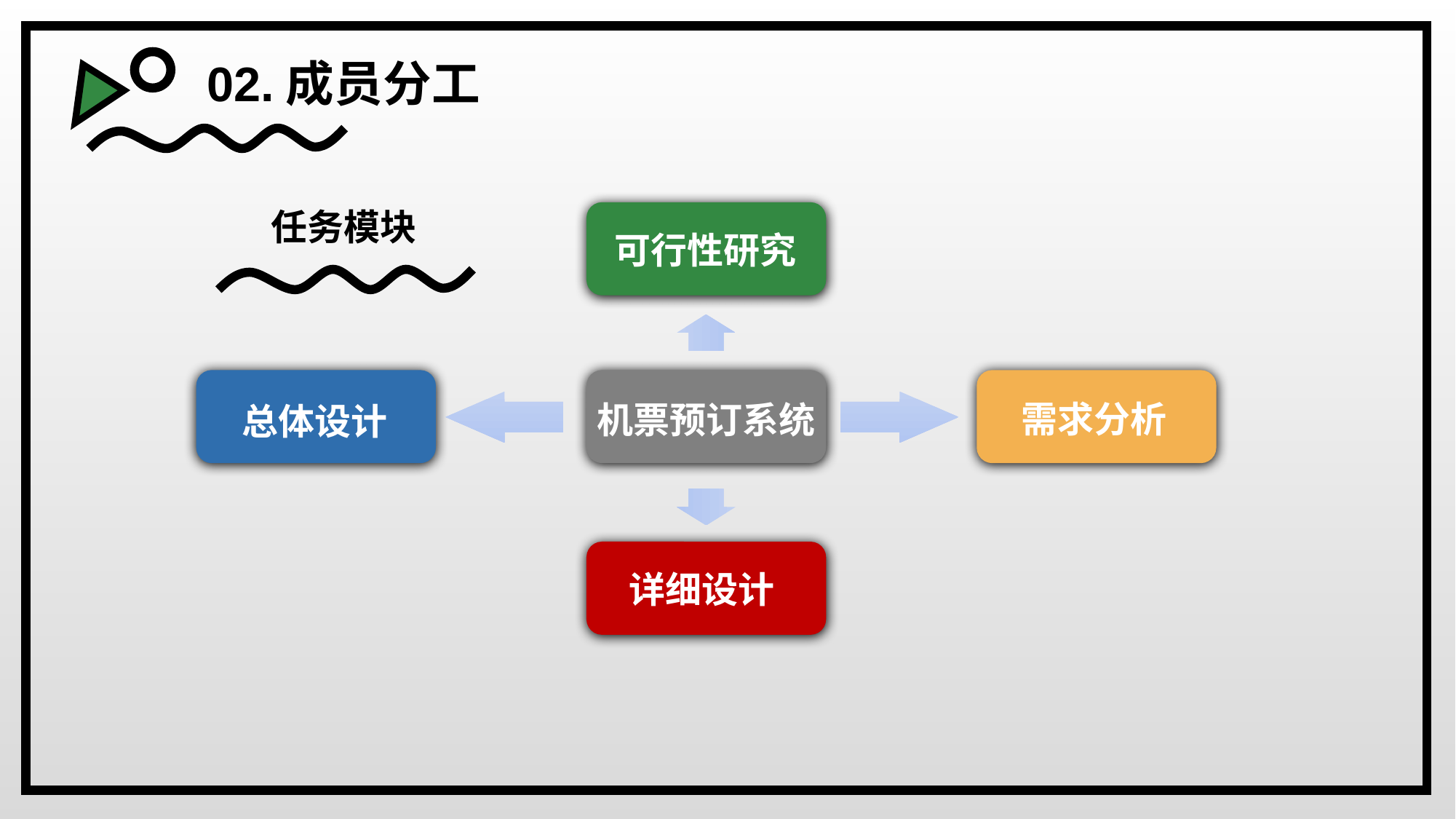

02.成员分工

任务模块

可行性研究

需求分析
机票预订系统
总体设计

详细设计